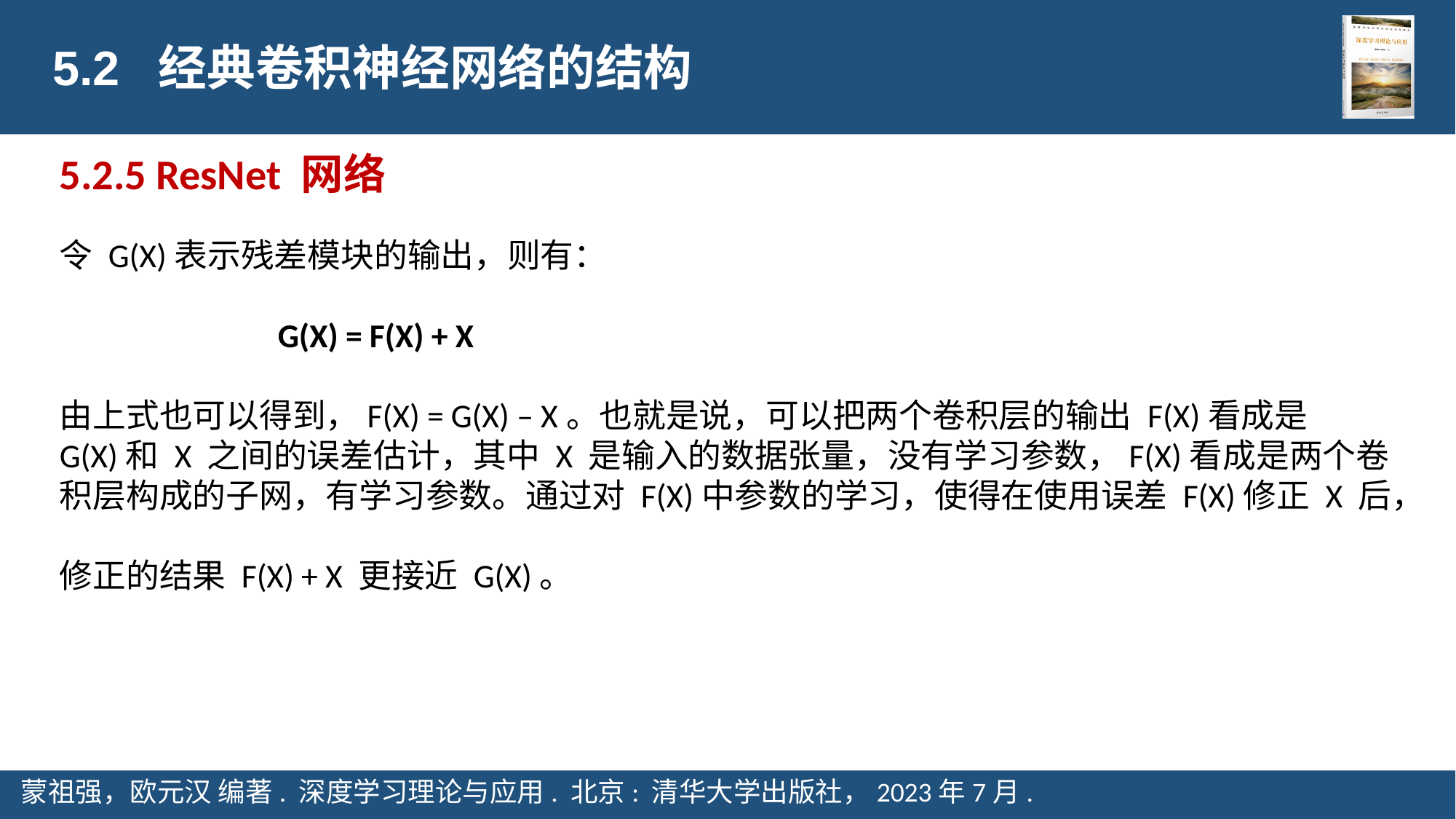

5.2  经典卷积神经网络的结构

5.2.5 ResNet 网络
令 G(X)表示残差模块的输出，则有：

		G(X) = F(X) + X

由上式也可以得到，F(X) = G(X) – X。也就是说，可以把两个卷积层的输出 F(X)看成是
G(X)和 X 之间的误差估计，其中 X 是输入的数据张量，没有学习参数，F(X)看成是两个卷
积层构成的子网，有学习参数。通过对 F(X)中参数的学习，使得在使用误差 F(X)修正 X 后，
修正的结果 F(X) + X 更接近 G(X)。